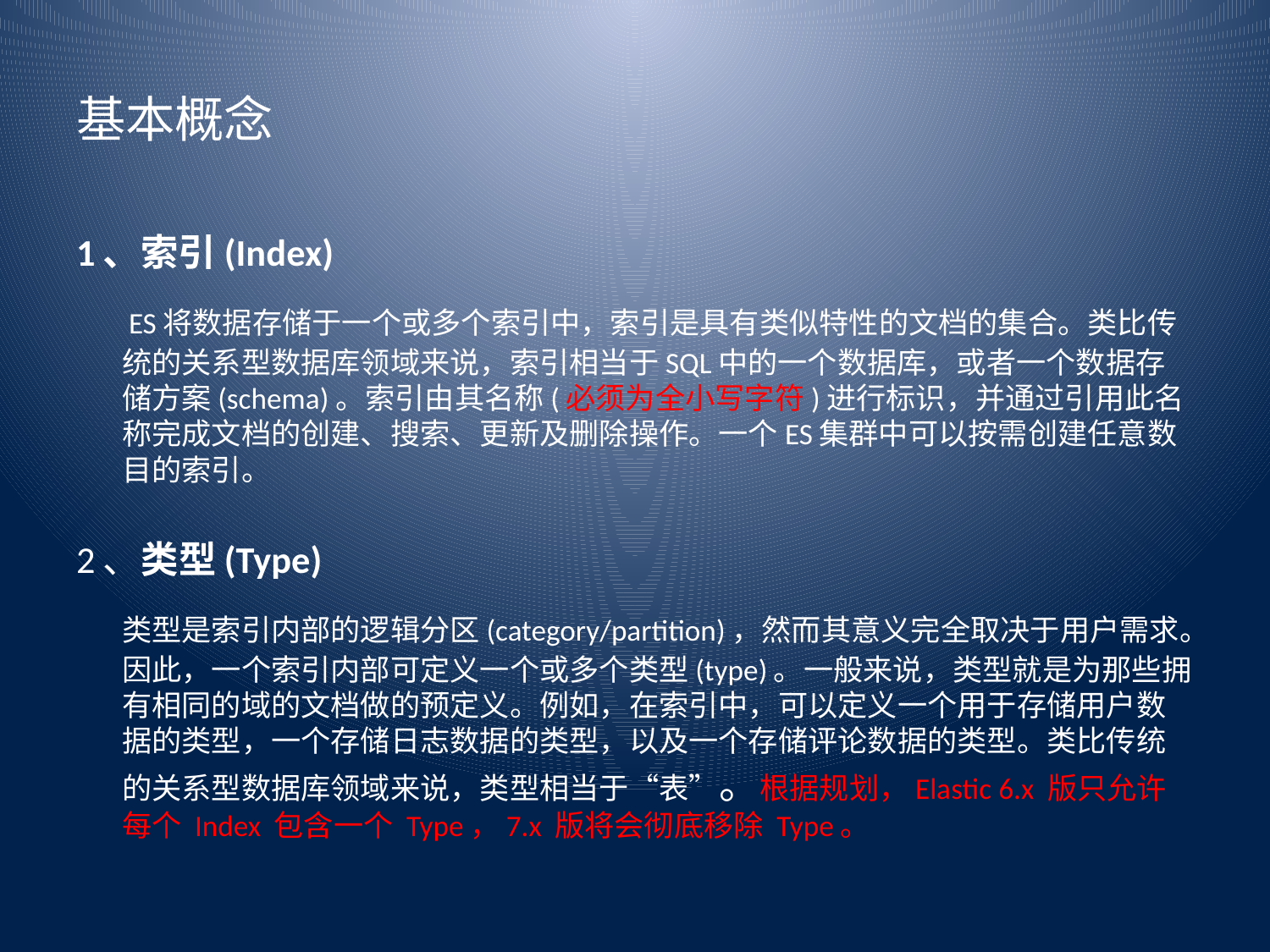

# 基本概念
1、索引(Index)
		 ES将数据存储于一个或多个索引中，索引是具有类似特性的文档的集合。类比传统的关系型数据库领域来说，索引相当于SQL中的一个数据库，或者一个数据存储方案(schema)。索引由其名称(必须为全小写字符)进行标识，并通过引用此名称完成文档的创建、搜索、更新及删除操作。一个ES集群中可以按需创建任意数目的索引。

2、类型(Type)
		类型是索引内部的逻辑分区(category/partition)，然而其意义完全取决于用户需求。因此，一个索引内部可定义一个或多个类型(type)。一般来说，类型就是为那些拥有相同的域的文档做的预定义。例如，在索引中，可以定义一个用于存储用户数据的类型，一个存储日志数据的类型，以及一个存储评论数据的类型。类比传统的关系型数据库领域来说，类型相当于“表”。根据规划，Elastic 6.x 版只允许每个 Index 包含一个 Type，7.x 版将会彻底移除 Type。